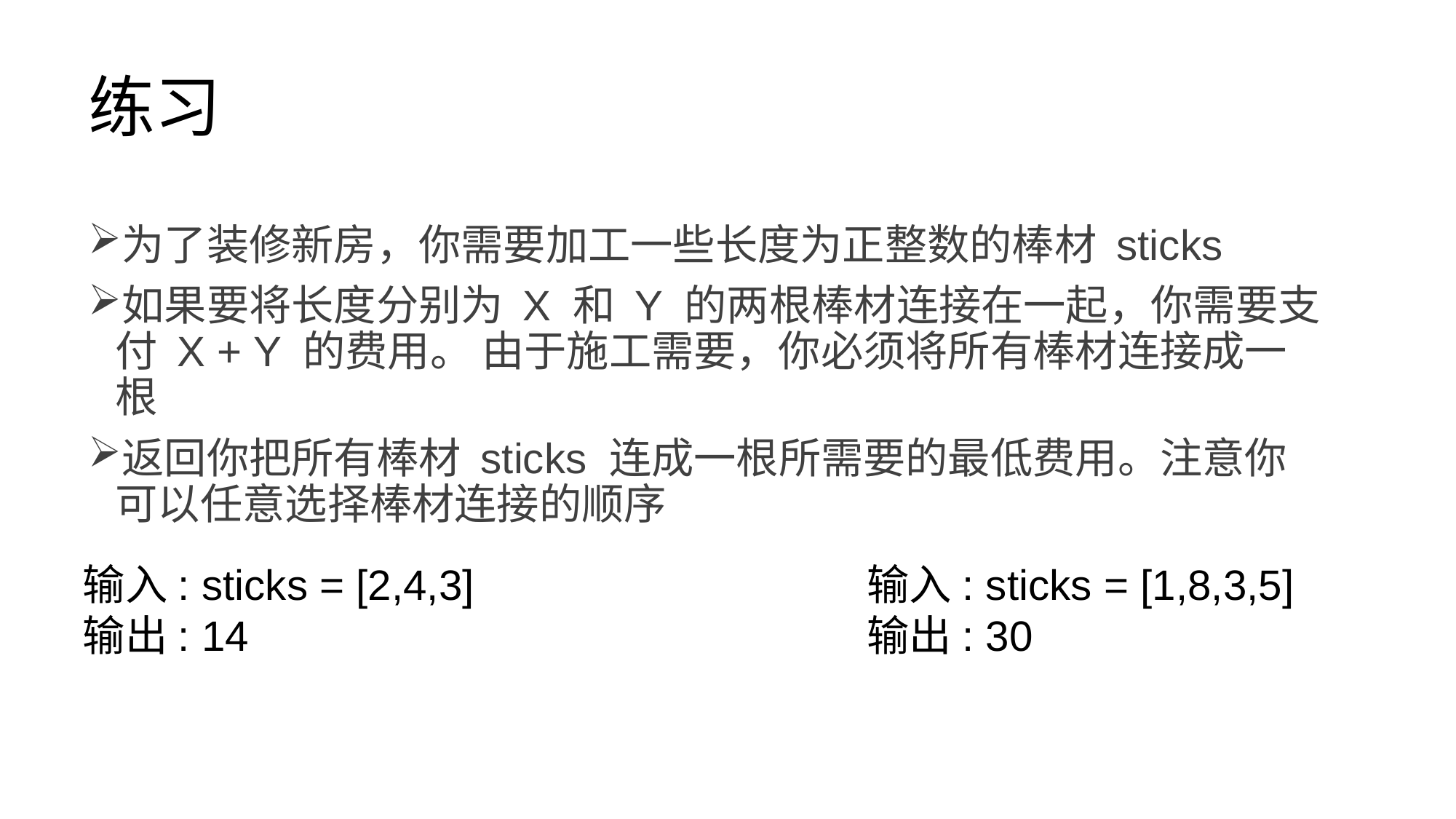

# 练习
为了装修新房，你需要加工一些长度为正整数的棒材 sticks
如果要将长度分别为 X 和 Y 的两根棒材连接在一起，你需要支付 X + Y 的费用。 由于施工需要，你必须将所有棒材连接成一根
返回你把所有棒材 sticks 连成一根所需要的最低费用。注意你可以任意选择棒材连接的顺序
输入: sticks = [2,4,3]
输出: 14
输入: sticks = [1,8,3,5]
输出: 30